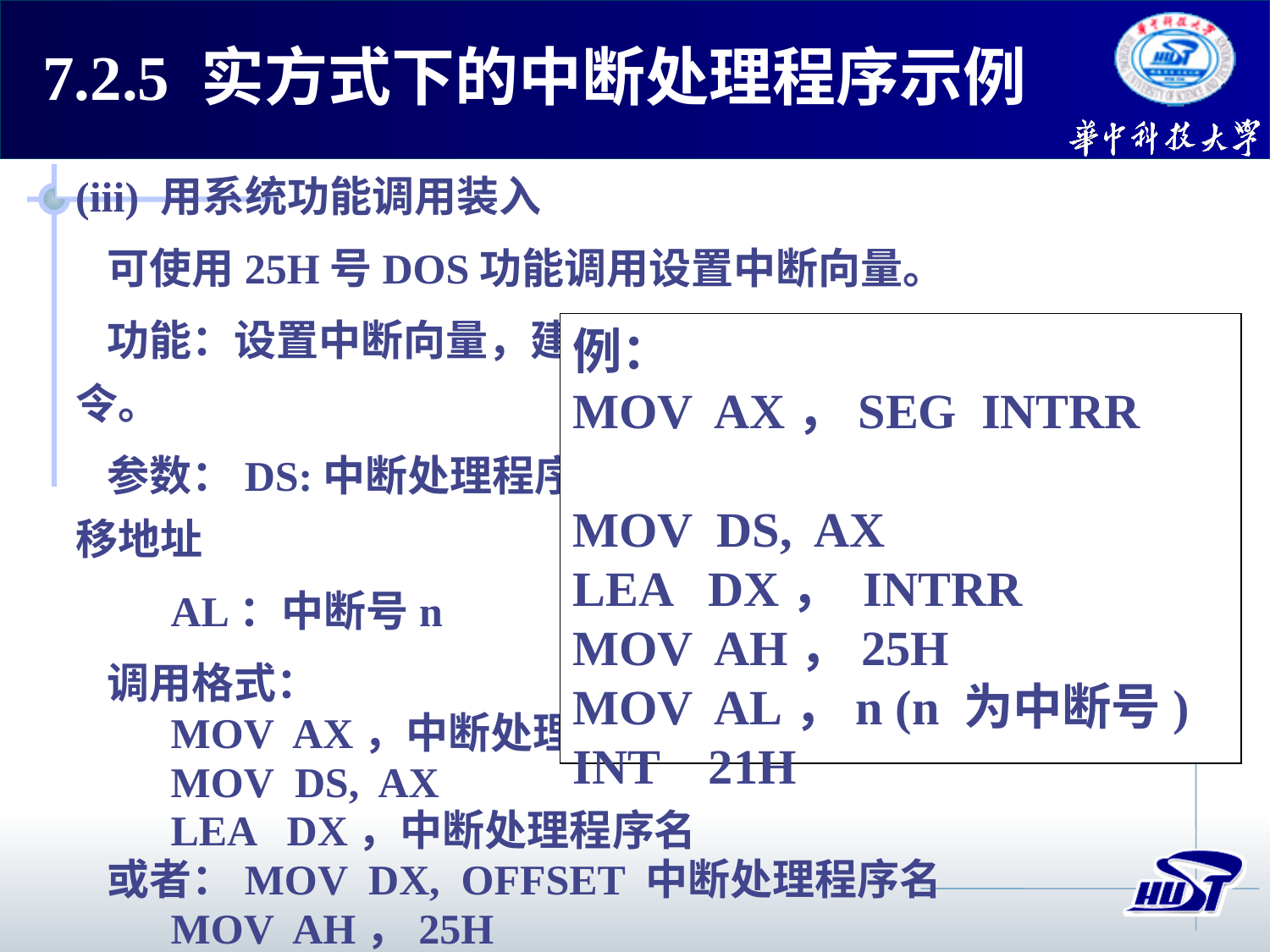

7.2.5 实方式下的中断处理程序示例
(iii) 用系统功能调用装入
可使用25H号DOS功能调用设置中断向量。
功能：设置中断向量，建立由(AL)指定类型号的软中断指令。
参数：DS:中断处理程序段首址， DX：中断处理程序偏移地址
      AL：中断号n
调用格式：
      MOV  AX，中断处理程序段首址
      MOV  DS,  AX
      LEA   DX，中断处理程序名
或者：MOV  DX,  OFFSET 中断处理程序名
      MOV  AH，25H
      MOV  AL，n  (n为中断号)
      INT    21H
例：
MOV  AX，SEG  INTRR
MOV  DS,  AX
LEA   DX， INTRR
MOV  AH，25H
MOV  AL，n (n 为中断号)
INT    21H